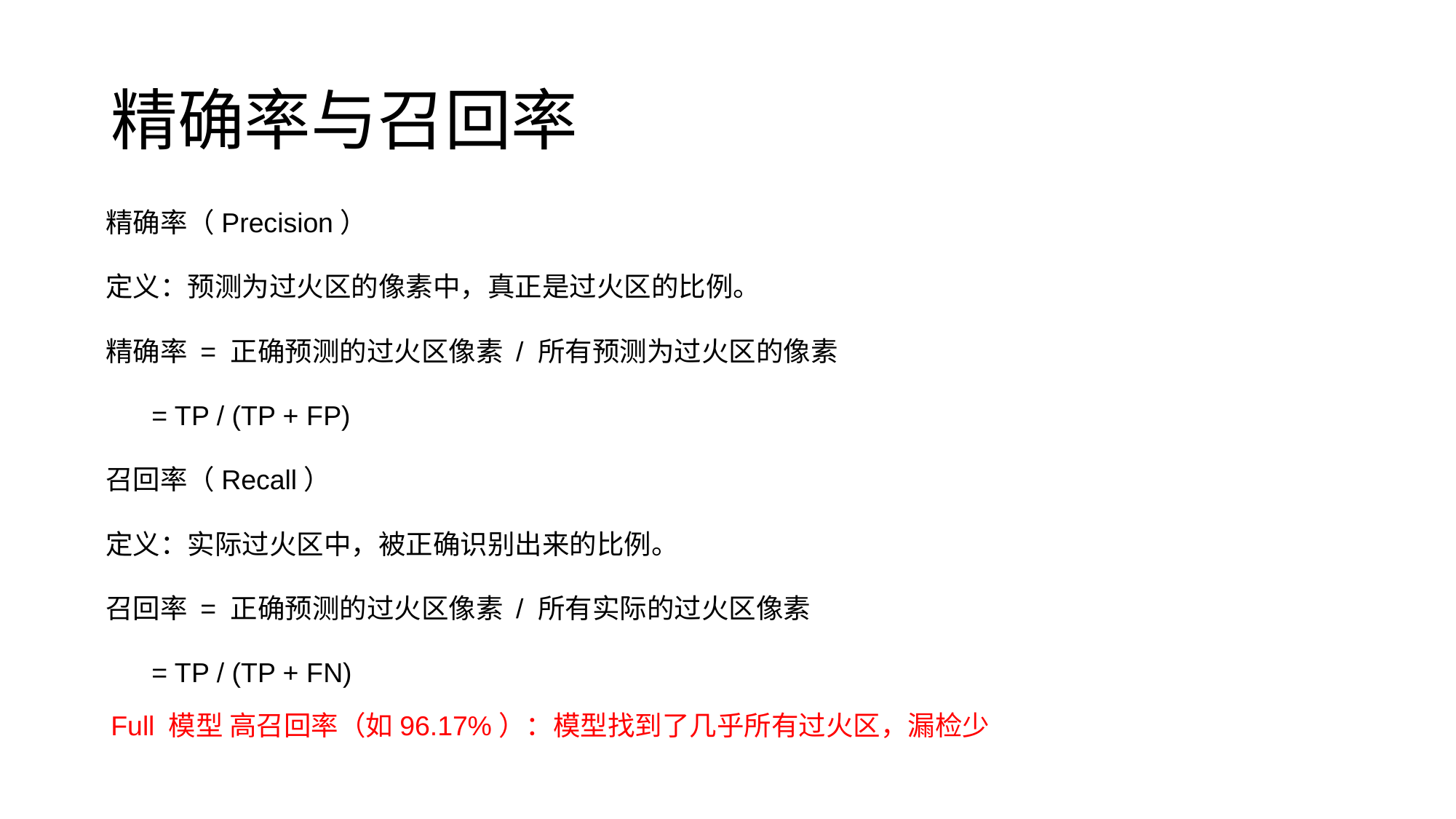

# 精确率与召回率
精确率（Precision）
定义：预测为过火区的像素中，真正是过火区的比例。
精确率 = 正确预测的过火区像素 / 所有预测为过火区的像素
      = TP / (TP + FP)
召回率（Recall）
定义：实际过火区中，被正确识别出来的比例。
召回率 = 正确预测的过火区像素 / 所有实际的过火区像素
      = TP / (TP + FN)
Full 模型 高召回率（如96.17%）：模型找到了几乎所有过火区，漏检少